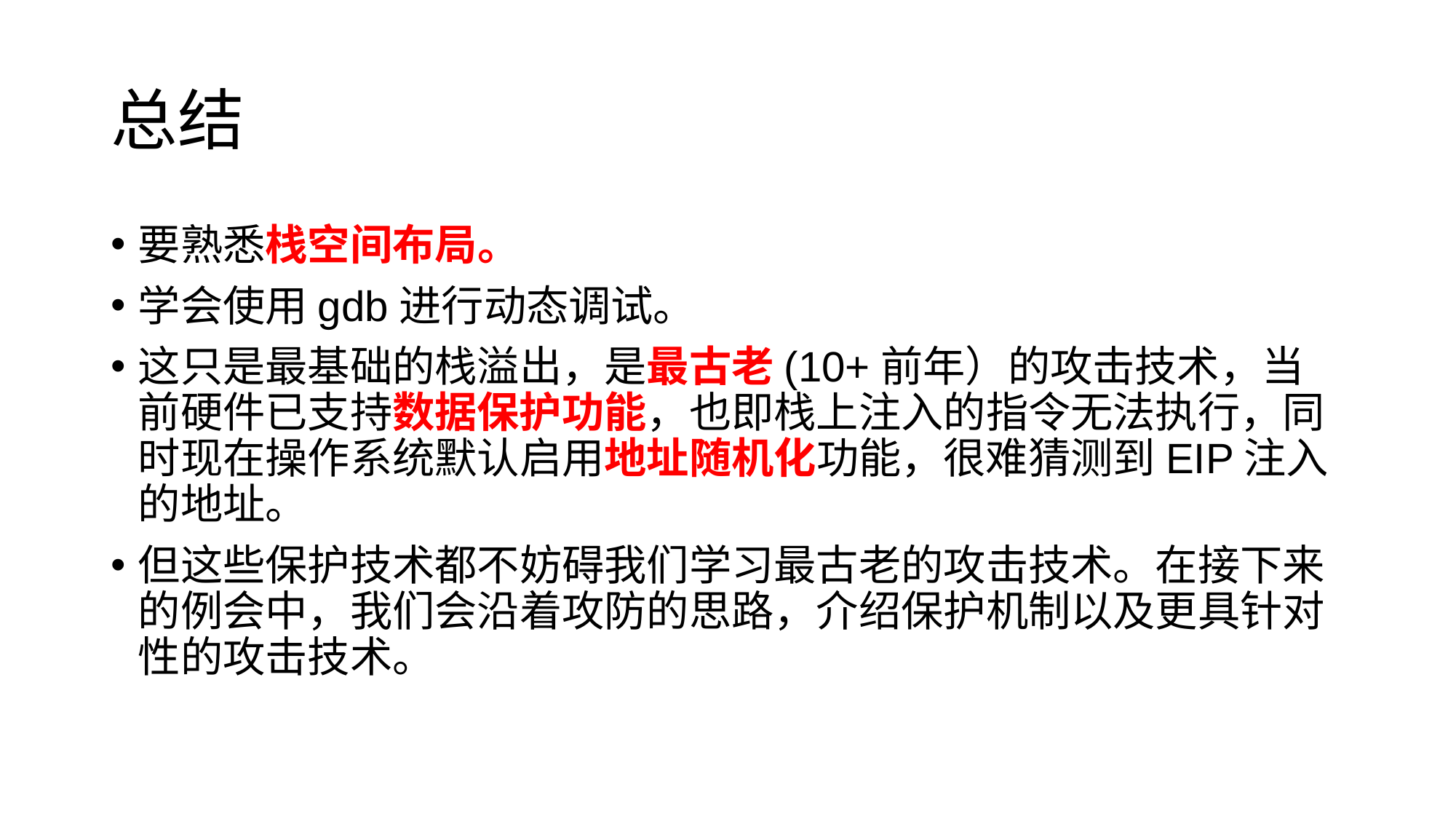

# 总结
要熟悉栈空间布局。
学会使用gdb进行动态调试。
这只是最基础的栈溢出，是最古老(10+前年）的攻击技术，当前硬件已支持数据保护功能，也即栈上注入的指令无法执行，同时现在操作系统默认启用地址随机化功能，很难猜测到EIP注入的地址。
但这些保护技术都不妨碍我们学习最古老的攻击技术。在接下来的例会中，我们会沿着攻防的思路，介绍保护机制以及更具针对性的攻击技术。